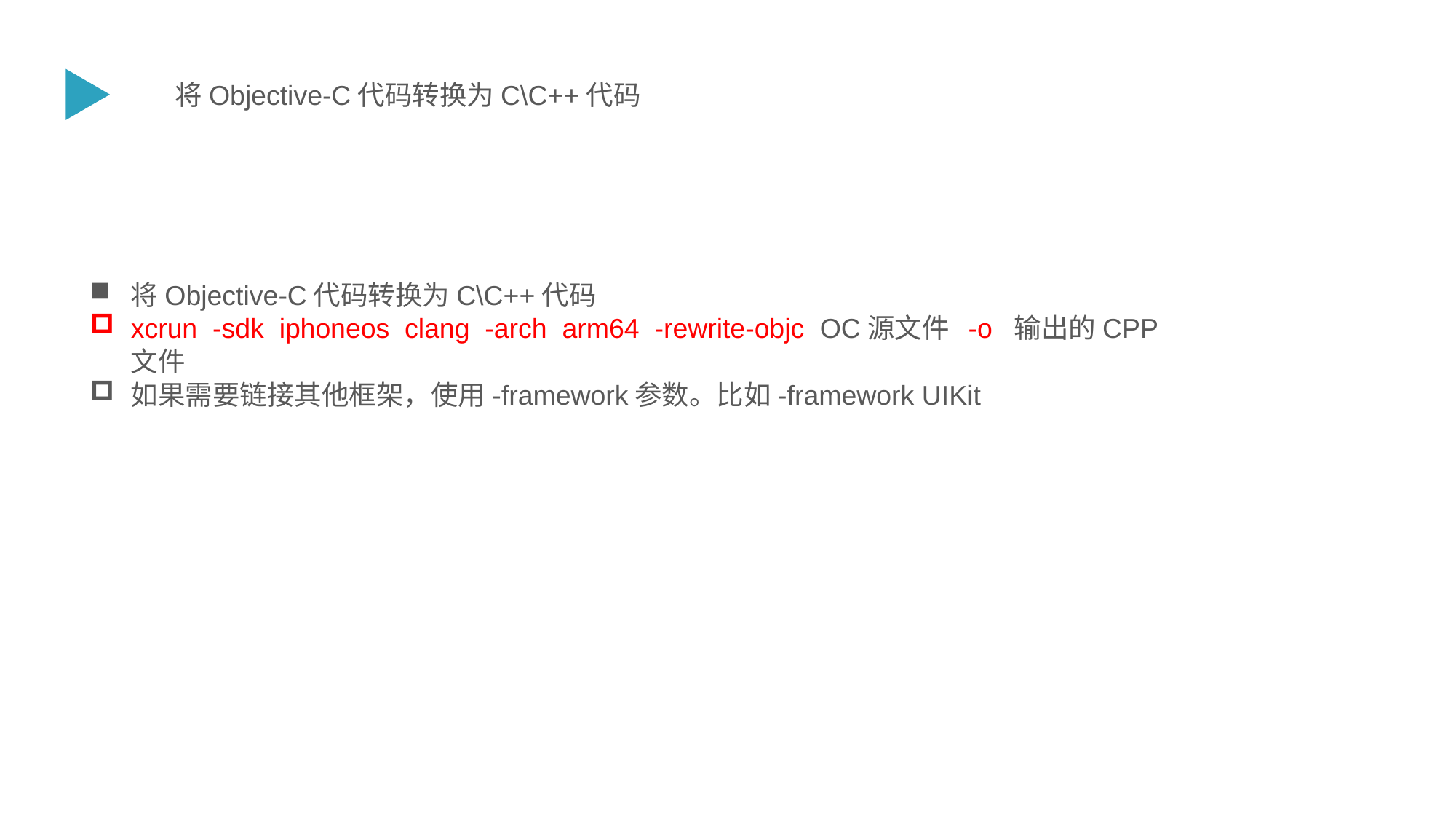

将Objective-C代码转换为C\C++代码

将Objective-C代码转换为C\C++代码
xcrun  -sdk  iphoneos  clang  -arch  arm64  -rewrite-objc  OC源文件  -o  输出的CPP文件
如果需要链接其他框架，使用-framework参数。比如-framework UIKit